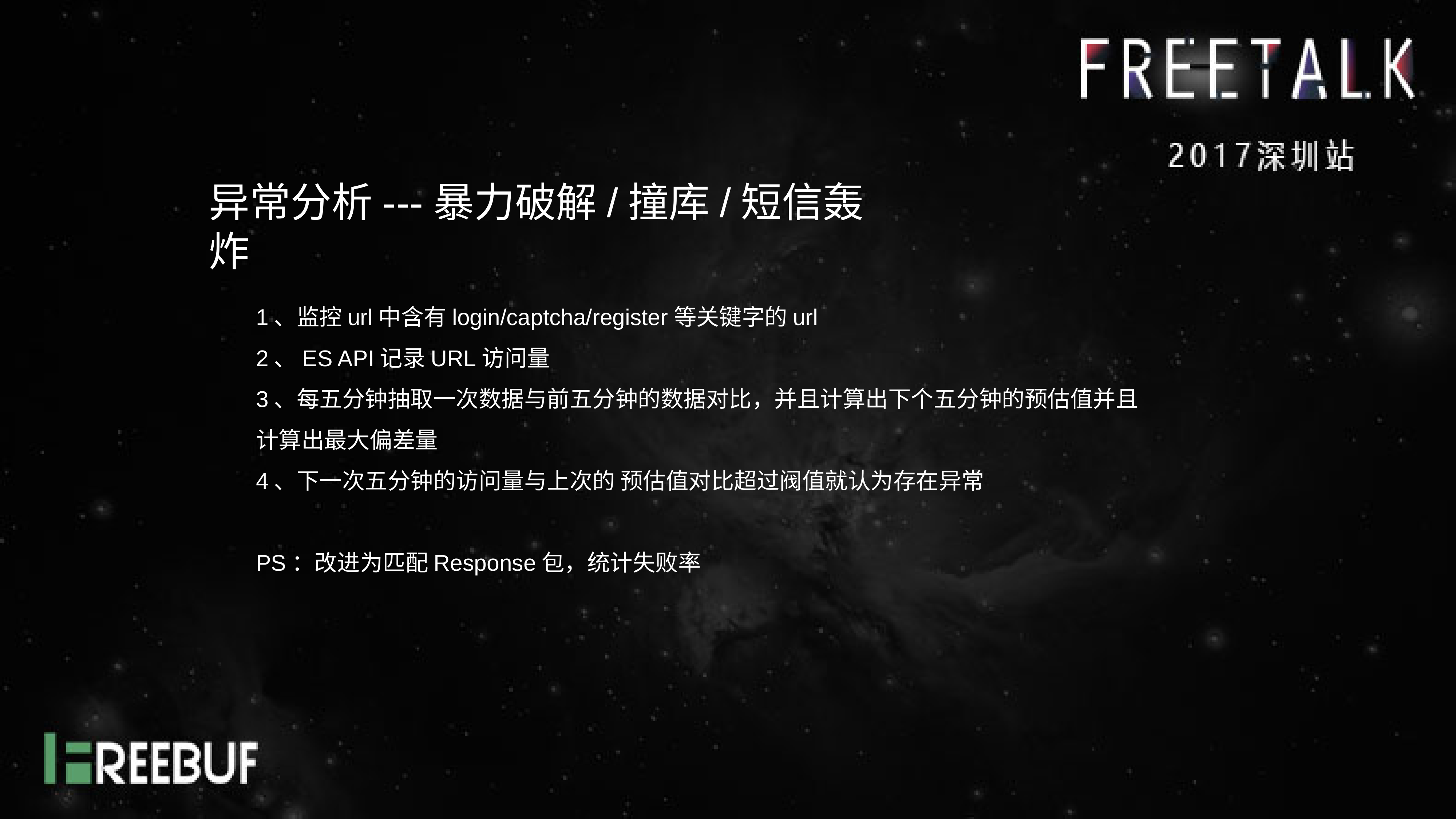

异常分析---暴力破解/撞库/短信轰炸
1、监控url中含有login/captcha/register等关键字的url
2、ES API记录URL访问量
3、每五分钟抽取一次数据与前五分钟的数据对比，并且计算出下个五分钟的预估值并且计算出最大偏差量
4、下一次五分钟的访问量与上次的 预估值对比超过阀值就认为存在异常

PS：改进为匹配Response包，统计失败率